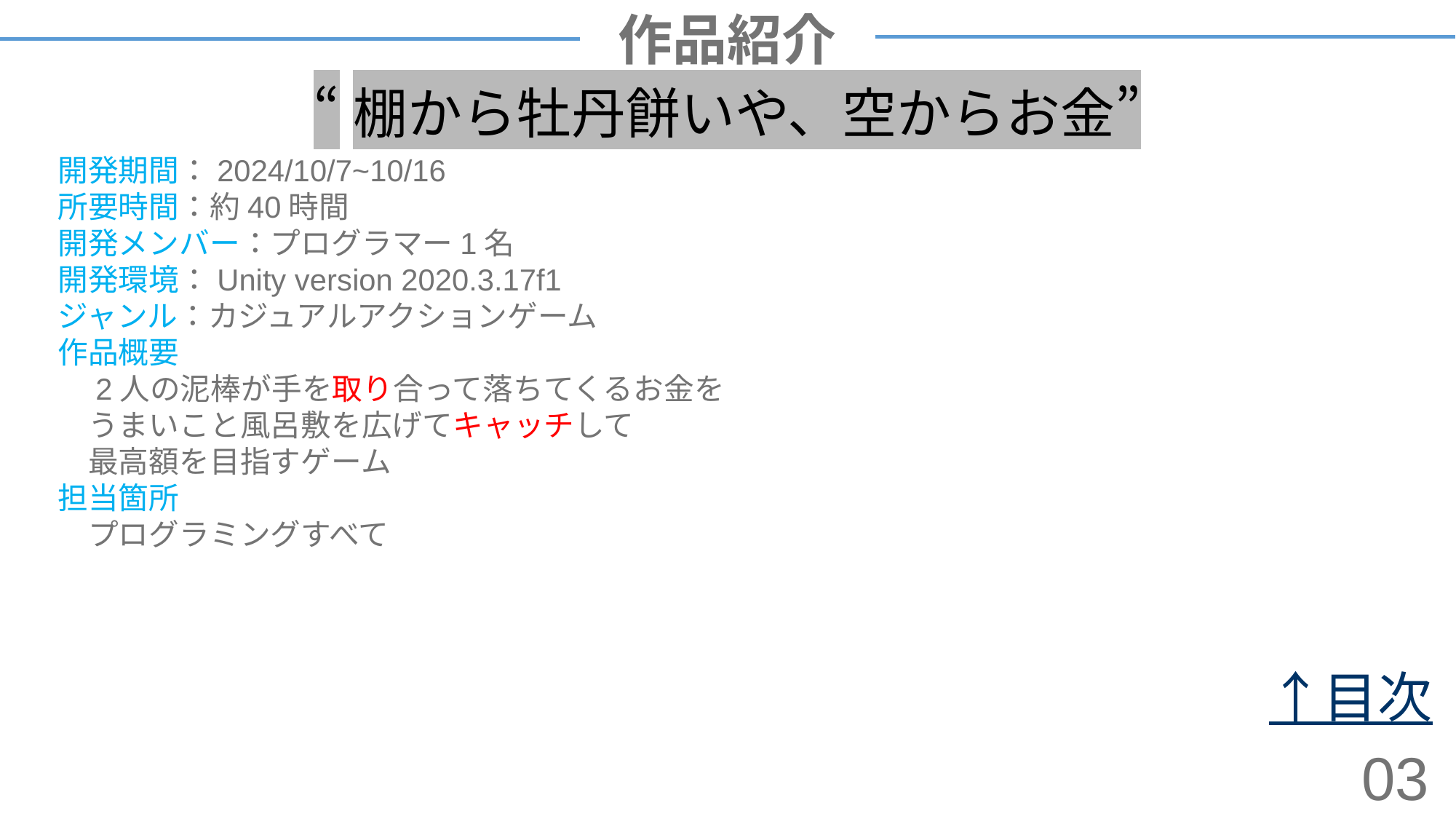

作品紹介
# “棚から牡丹餅いや、空からお金”
開発期間：2024/10/7~10/16
所要時間：約40時間
開発メンバー：プログラマー1名
開発環境：Unity version 2020.3.17f1
ジャンル：カジュアルアクションゲーム
作品概要
　2人の泥棒が手を取り合って落ちてくるお金を
　うまいこと風呂敷を広げてキャッチして
　最高額を目指すゲーム
担当箇所
　プログラミングすべて
↑目次
03